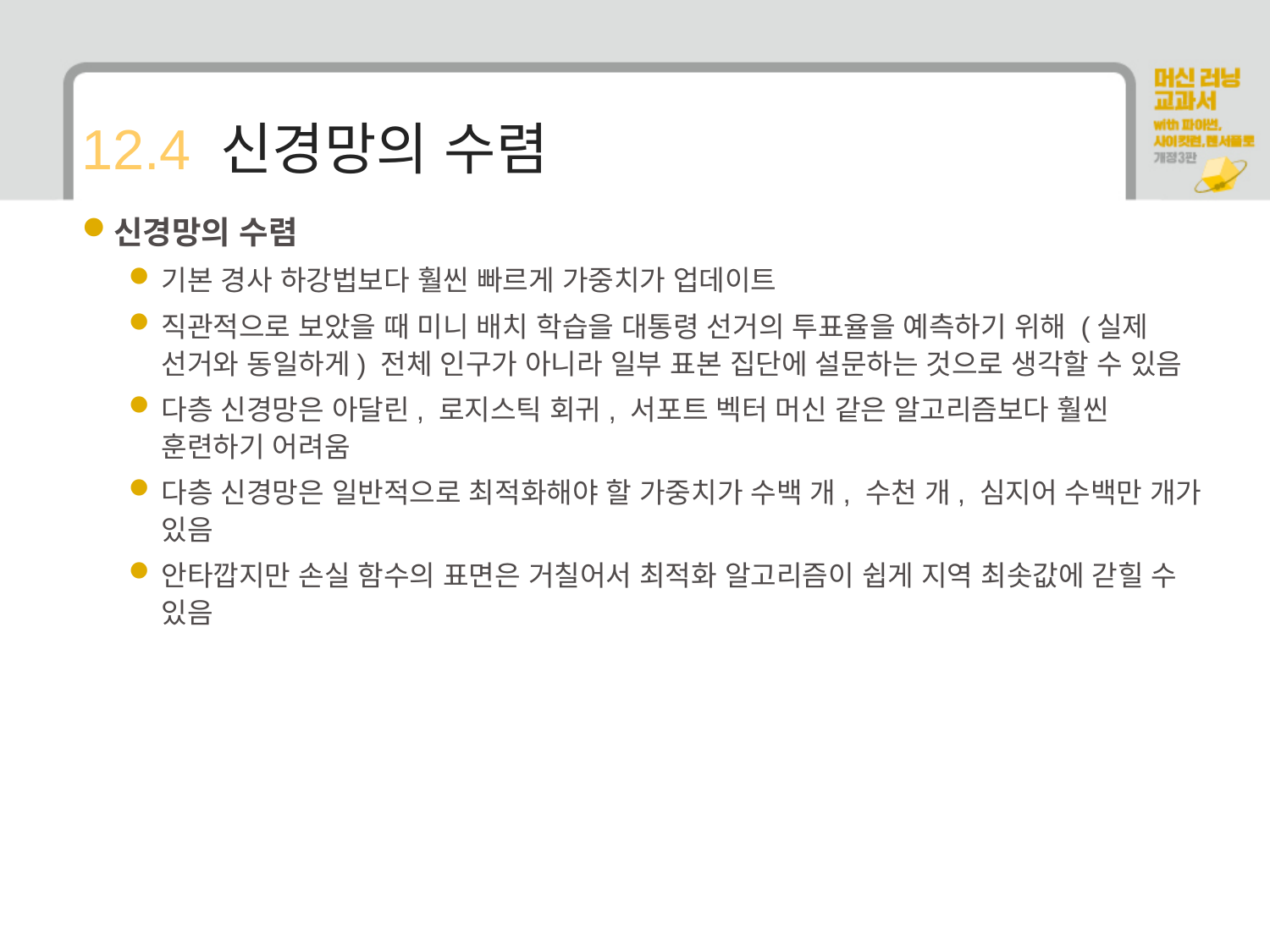

# 12.4 신경망의 수렴
신경망의 수렴
기본 경사 하강법보다 훨씬 빠르게 가중치가 업데이트
직관적으로 보았을 때 미니 배치 학습을 대통령 선거의 투표율을 예측하기 위해 (실제 선거와 동일하게) 전체 인구가 아니라 일부 표본 집단에 설문하는 것으로 생각할 수 있음
다층 신경망은 아달린, 로지스틱 회귀, 서포트 벡터 머신 같은 알고리즘보다 훨씬 훈련하기 어려움
다층 신경망은 일반적으로 최적화해야 할 가중치가 수백 개, 수천 개, 심지어 수백만 개가 있음
안타깝지만 손실 함수의 표면은 거칠어서 최적화 알고리즘이 쉽게 지역 최솟값에 갇힐 수 있음